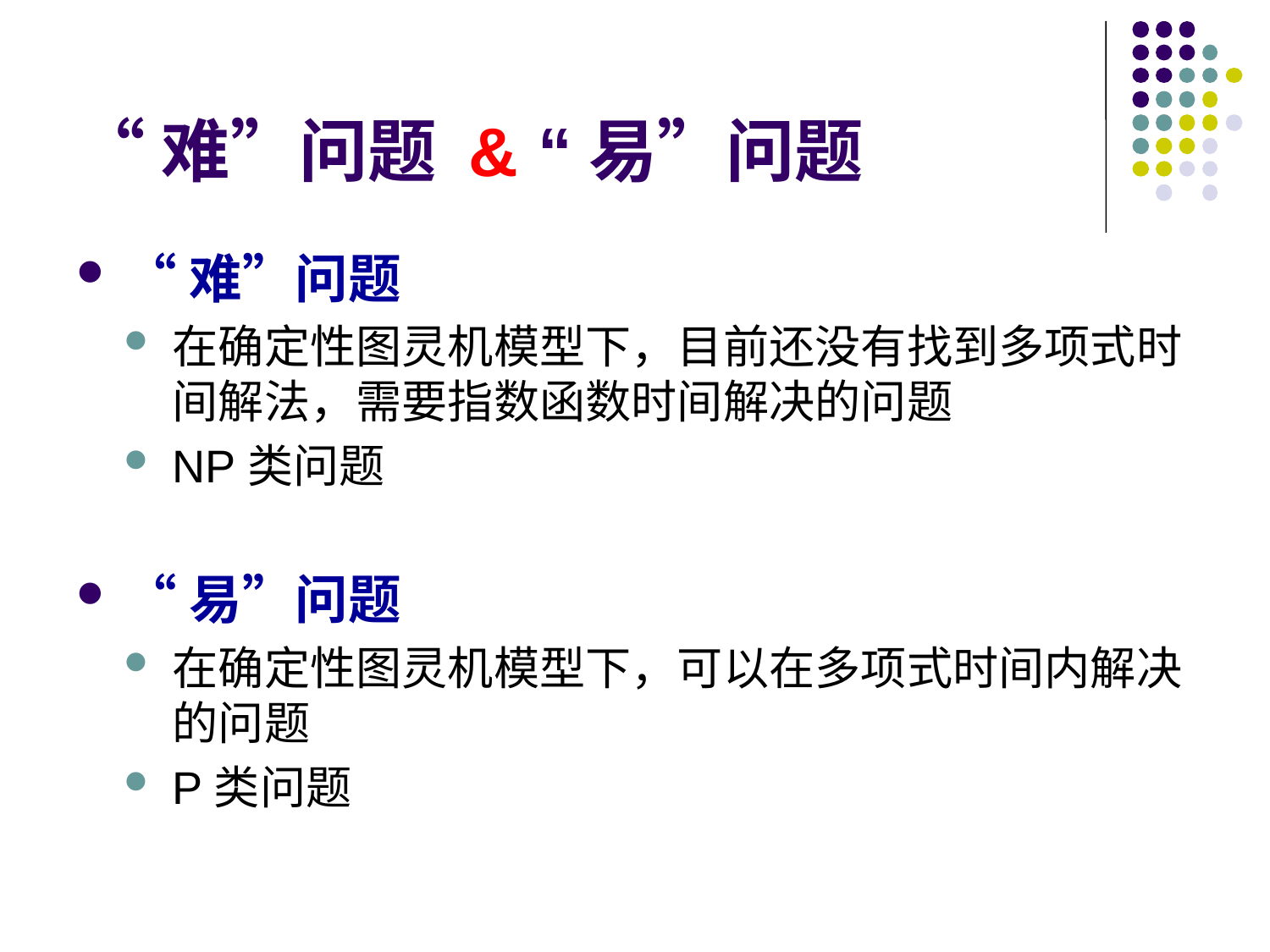

# “难”问题 & “易”问题
“难”问题
在确定性图灵机模型下，目前还没有找到多项式时间解法，需要指数函数时间解决的问题
NP类问题

“易”问题
在确定性图灵机模型下，可以在多项式时间内解决的问题
P类问题